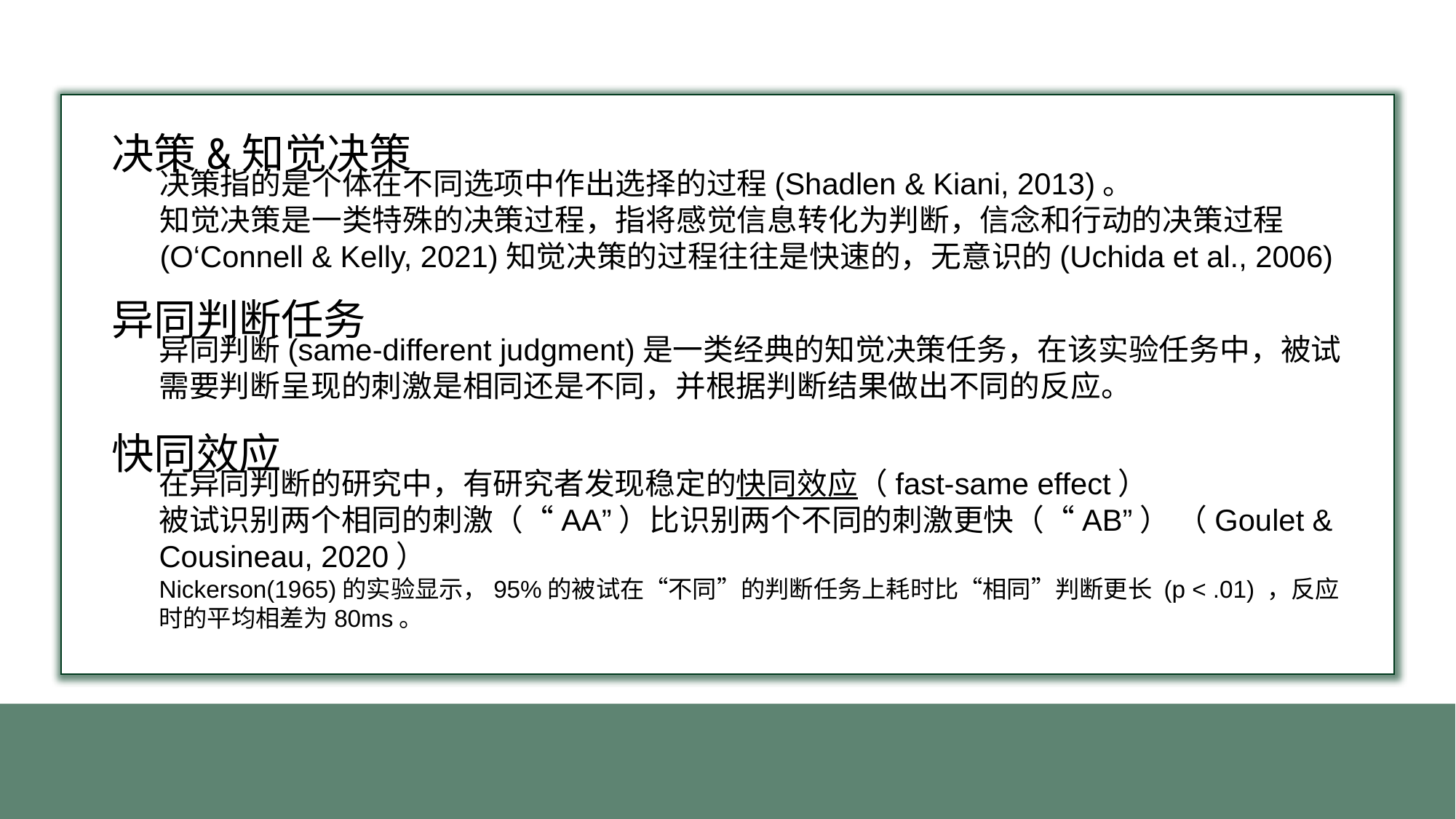

决策&知觉决策

决策指的是个体在不同选项中作出选择的过程(Shadlen & Kiani, 2013)。
知觉决策是一类特殊的决策过程，指将感觉信息转化为判断，信念和行动的决策过程(O‘Connell & Kelly, 2021)知觉决策的过程往往是快速的，无意识的(Uchida et al., 2006)
异同判断任务
异同判断(same-different judgment)是一类经典的知觉决策任务，在该实验任务中，被试需要判断呈现的刺激是相同还是不同，并根据判断结果做出不同的反应。
快同效应
在异同判断的研究中，有研究者发现稳定的快同效应（fast-same effect）
被试识别两个相同的刺激（“AA”）比识别两个不同的刺激更快（“AB”） （Goulet & Cousineau, 2020）
Nickerson(1965)的实验显示，95%的被试在“不同”的判断任务上耗时比“相同”判断更长 (p < .01) ，反应时的平均相差为80ms。